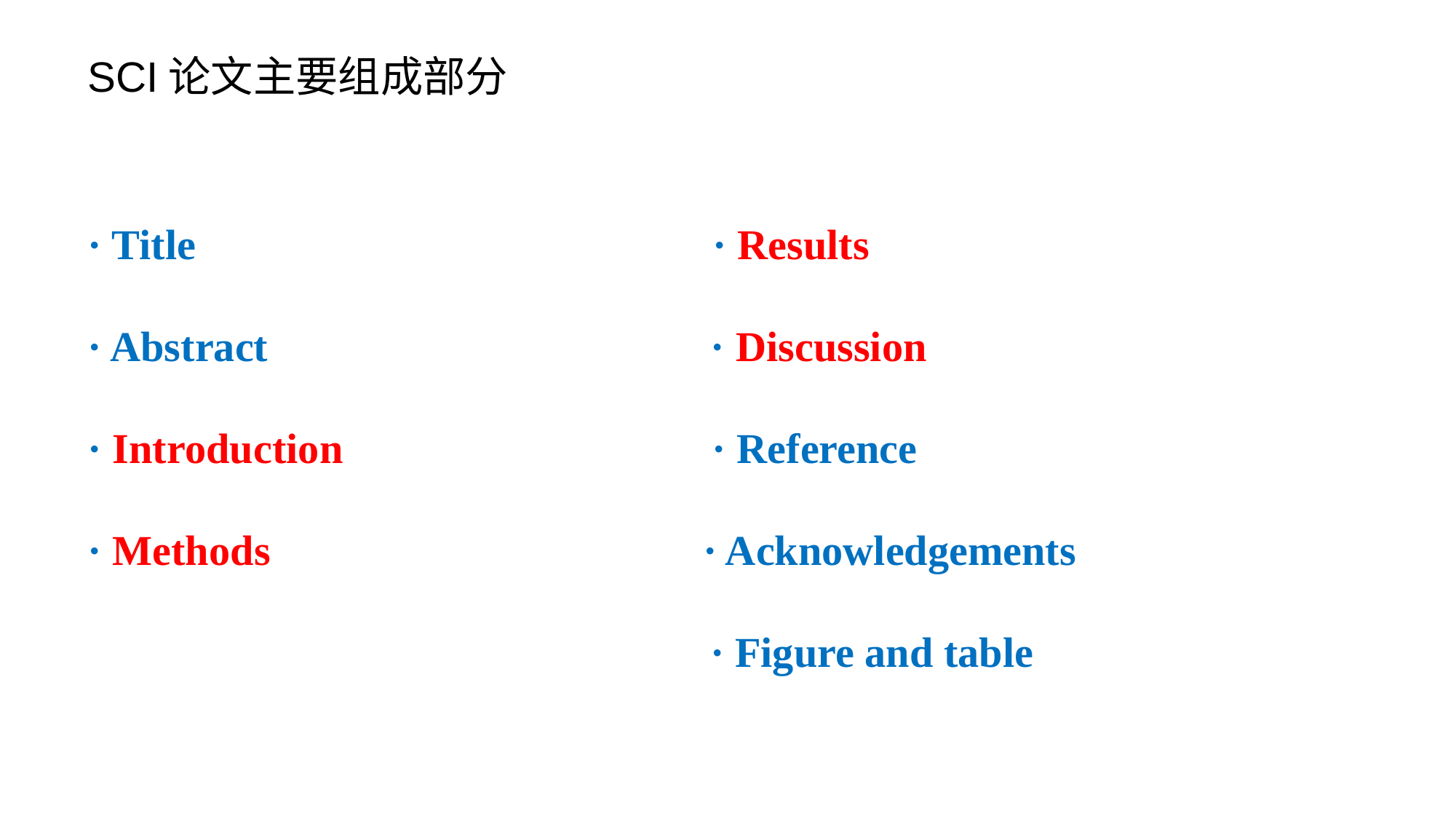

SCI论文主要组成部分

· Title                                                 · Results
· Abstract                                          · Discussion
· Introduction                                   · Reference
· Methods                                         · Acknowledgements
                                                           · Figure and table